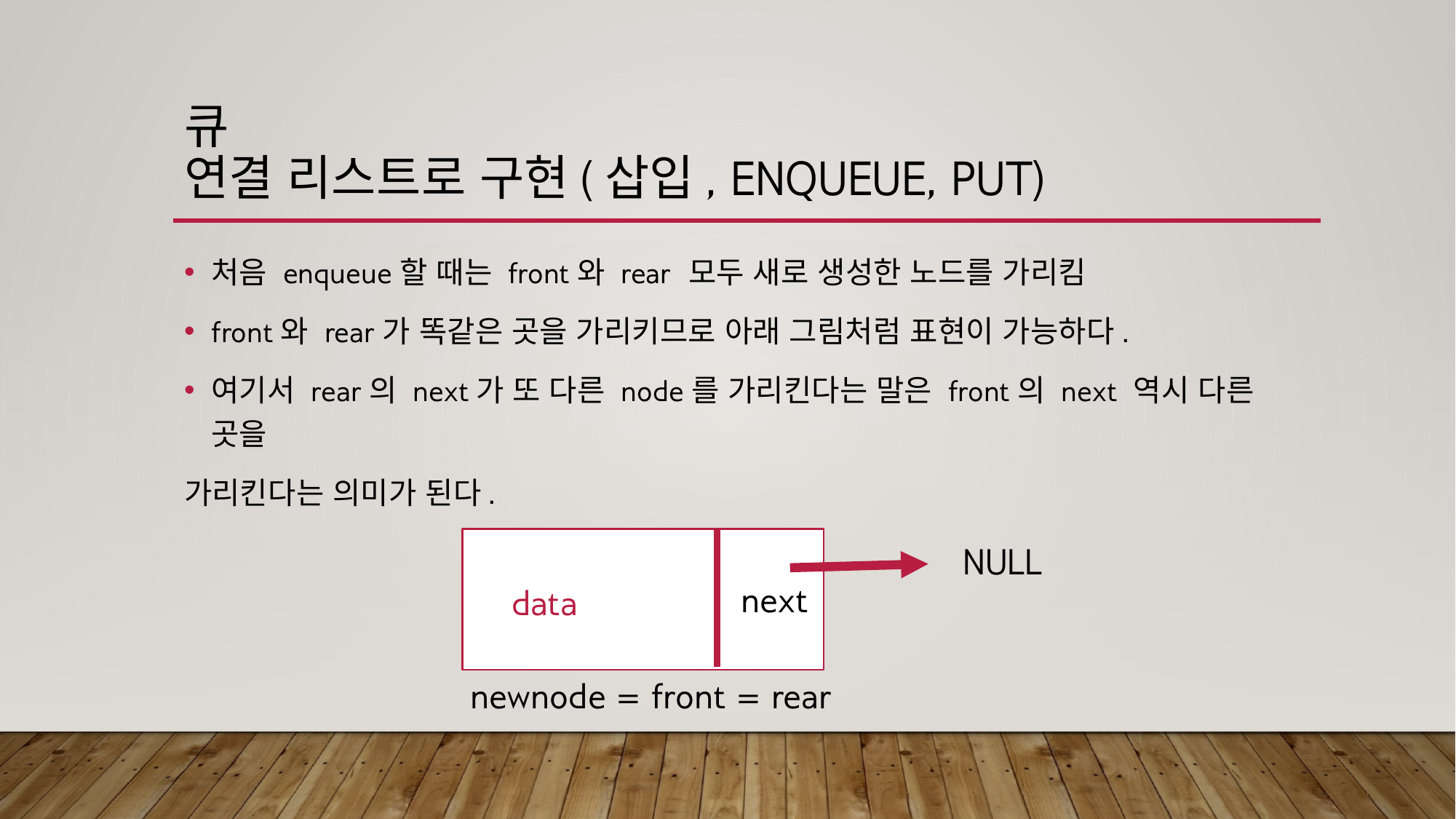

# 큐 연결 리스트로 구현(삽입, enqueue, put)
처음 enqueue할 때는 front와 rear 모두 새로 생성한 노드를 가리킴
front와 rear가 똑같은 곳을 가리키므로 아래 그림처럼 표현이 가능하다.
여기서 rear의 next가 또 다른 node를 가리킨다는 말은 front의 next 역시 다른 곳을
가리킨다는 의미가 된다.

NULL
next
data
newnode = front = rear